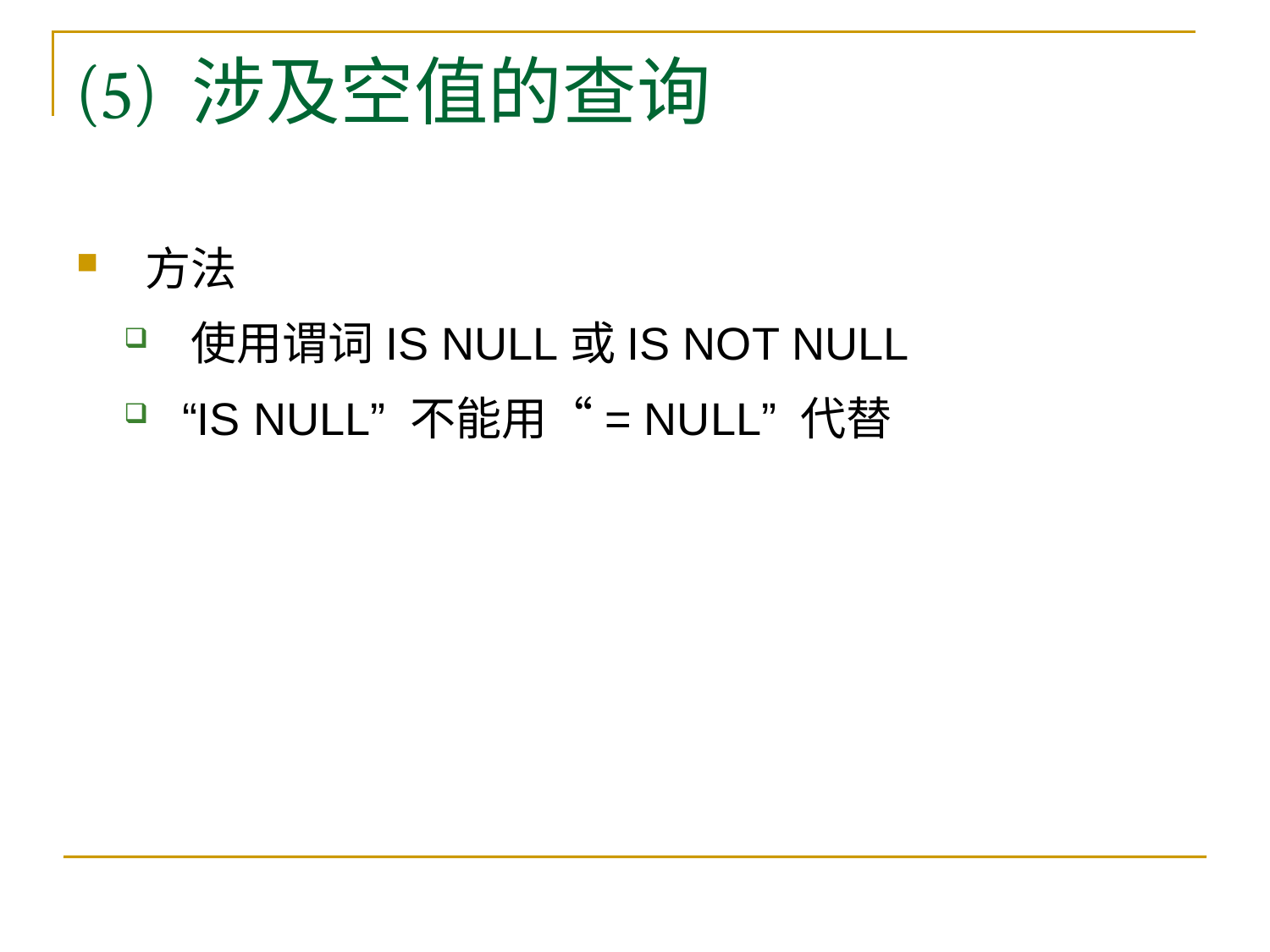

# (5) 涉及空值的查询
 方法
 使用谓词IS NULL或IS NOT NULL
 “IS NULL” 不能用“= NULL” 代替